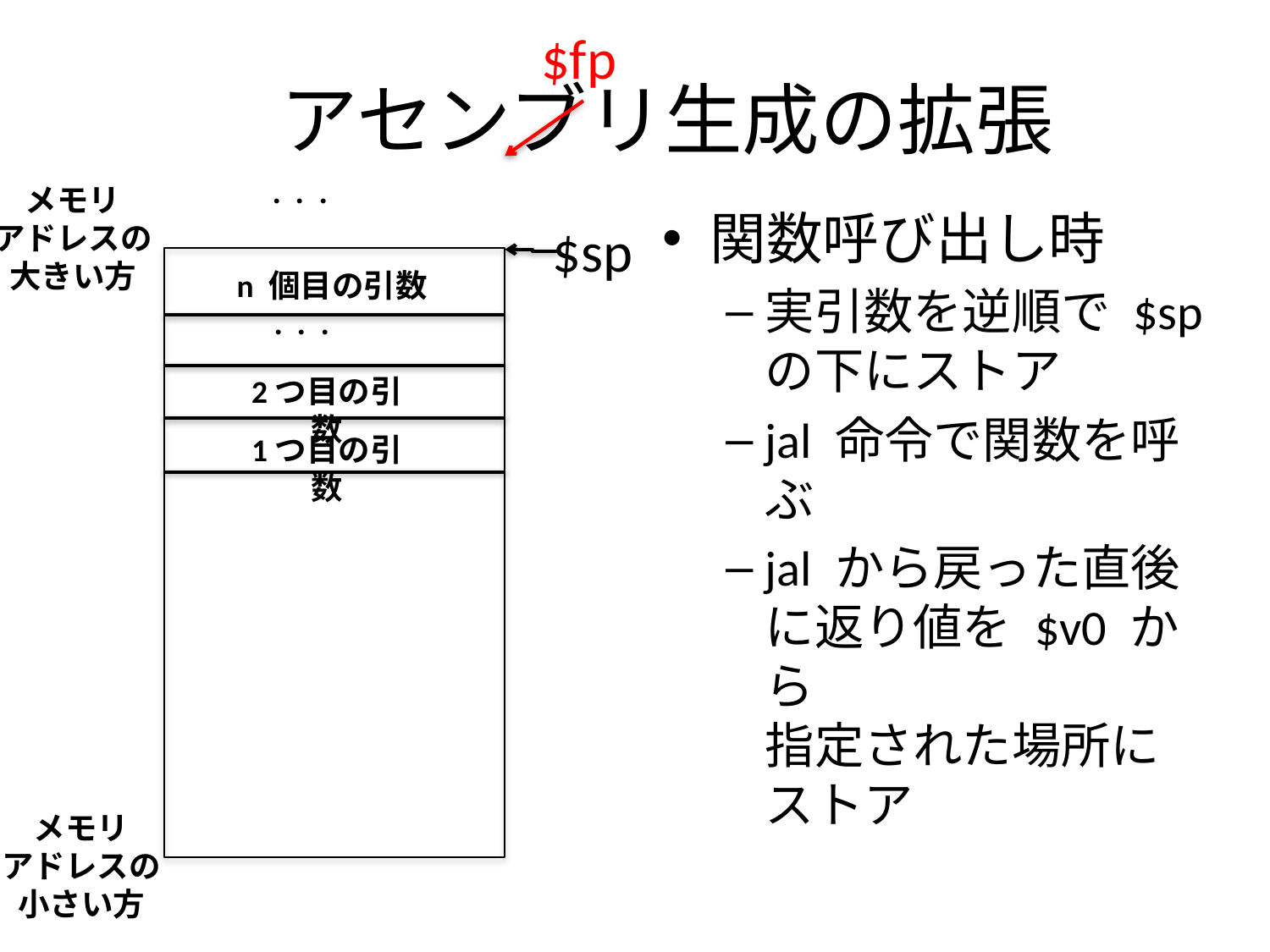

$fp
# アセンブリ生成の拡張
メモリ
アドレスの
大きい方
・・・
関数呼び出し時
実引数を逆順で $sp の下にストア
jal 命令で関数を呼ぶ
jal から戻った直後に返り値を $v0 から
指定された場所に
ストア
$sp

n 個目の引数
・・・
2つ目の引数
1つ目の引数
メモリ
アドレスの
小さい方